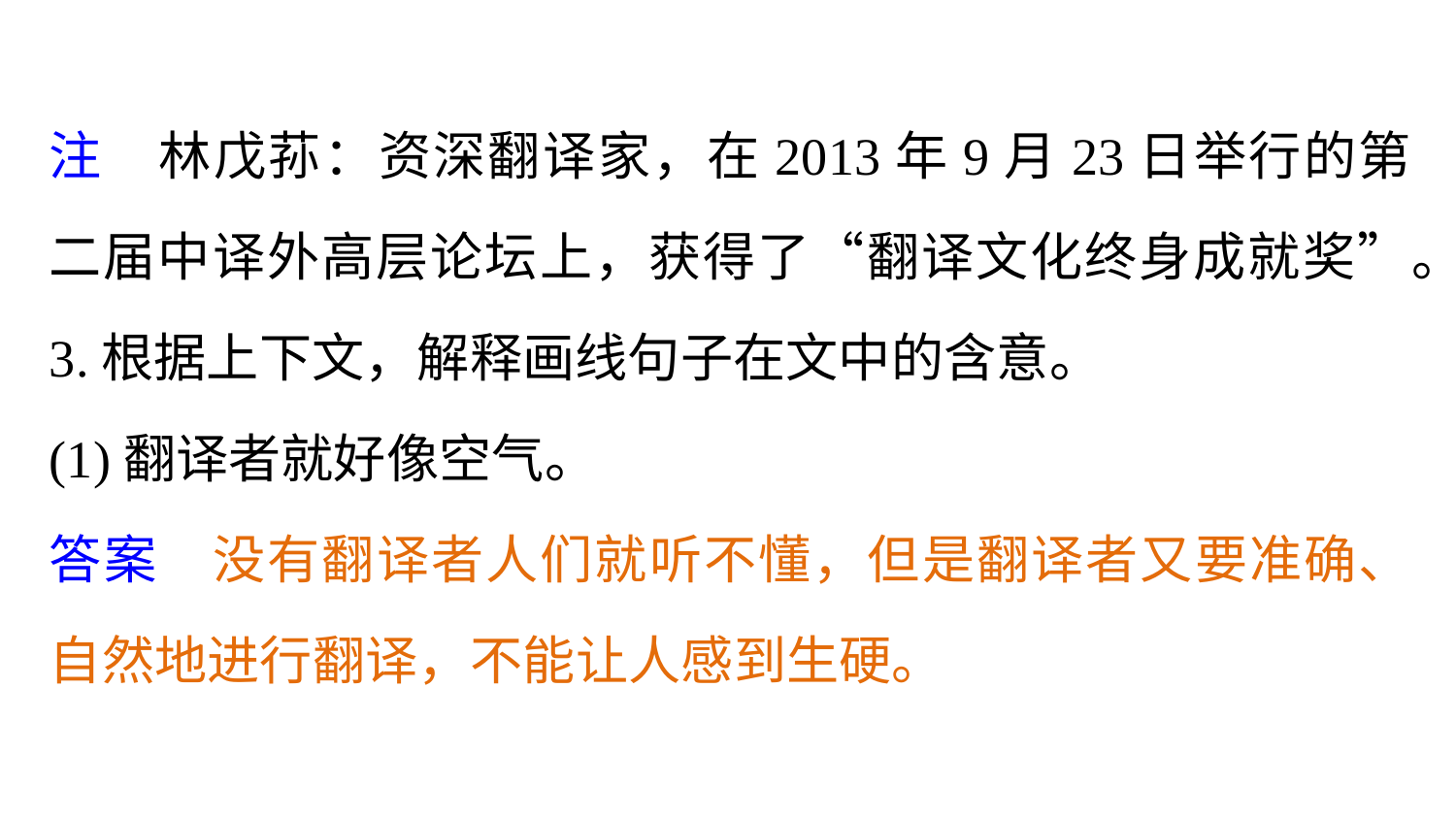

注　林戊荪：资深翻译家，在2013年9月23日举行的第二届中译外高层论坛上，获得了“翻译文化终身成就奖”。
3.根据上下文，解释画线句子在文中的含意。
(1)翻译者就好像空气。
答案　没有翻译者人们就听不懂，但是翻译者又要准确、自然地进行翻译，不能让人感到生硬。